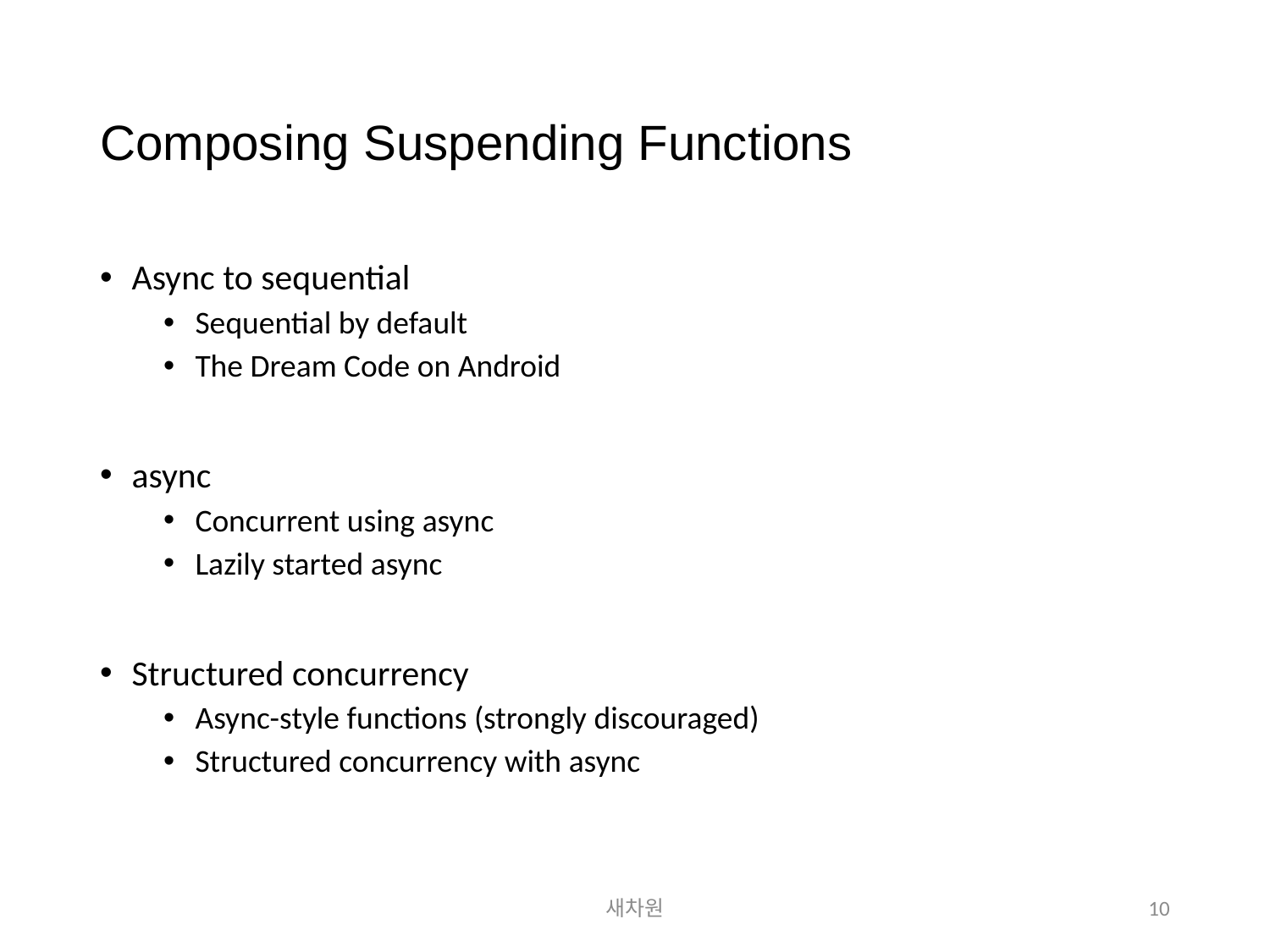

Composing Suspending Functions
Async to sequential
Sequential by default
The Dream Code on Android

async
Concurrent using async
Lazily started async

Structured concurrency
Async-style functions (strongly discouraged)
Structured concurrency with async
새차원
10